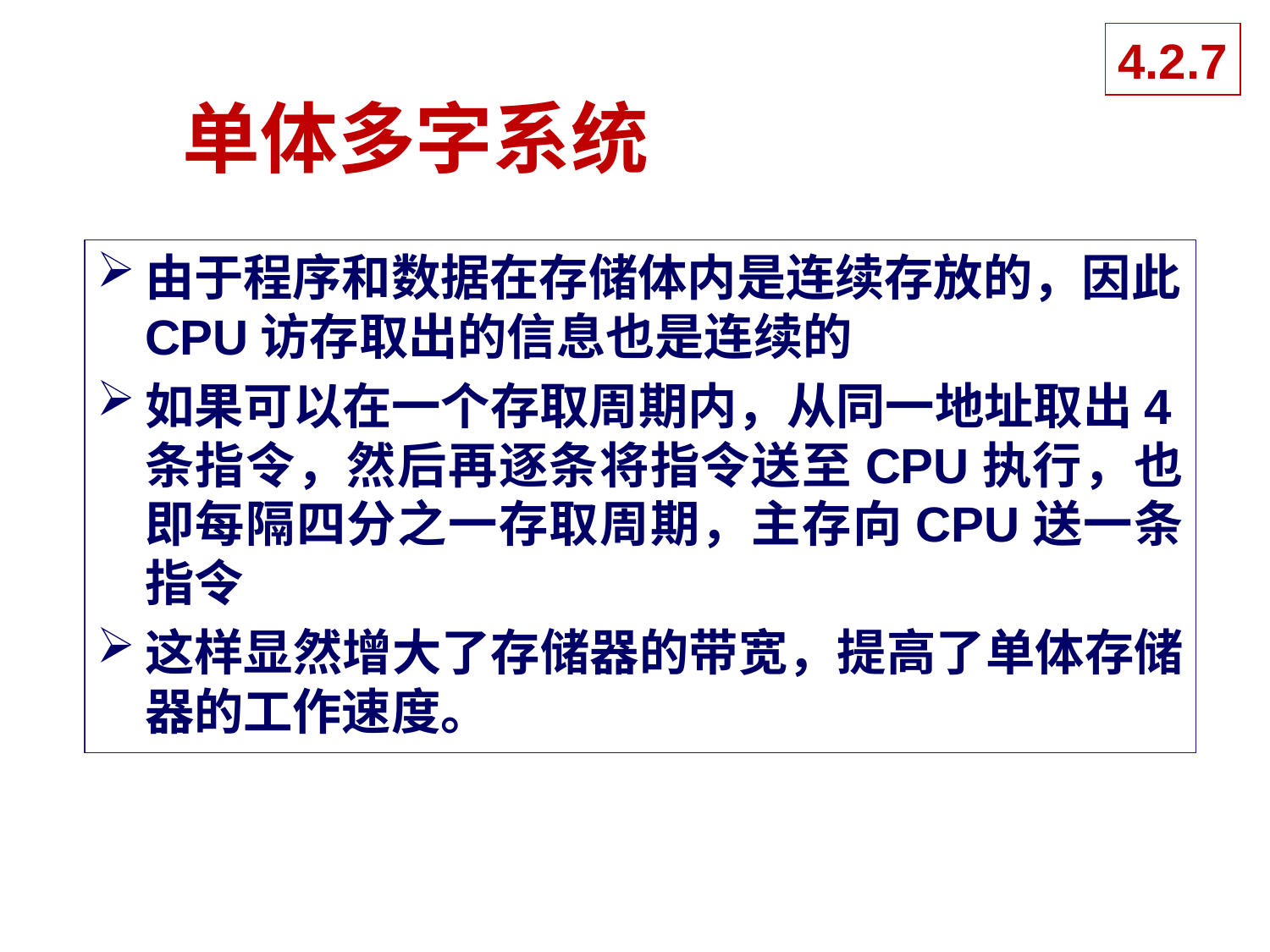

4.2.7
# 单体多字系统
由于程序和数据在存储体内是连续存放的，因此CPU访存取出的信息也是连续的
如果可以在一个存取周期内，从同一地址取出4条指令，然后再逐条将指令送至CPU执行，也即每隔四分之一存取周期，主存向CPU送一条指令
这样显然增大了存储器的带宽，提高了单体存储器的工作速度。